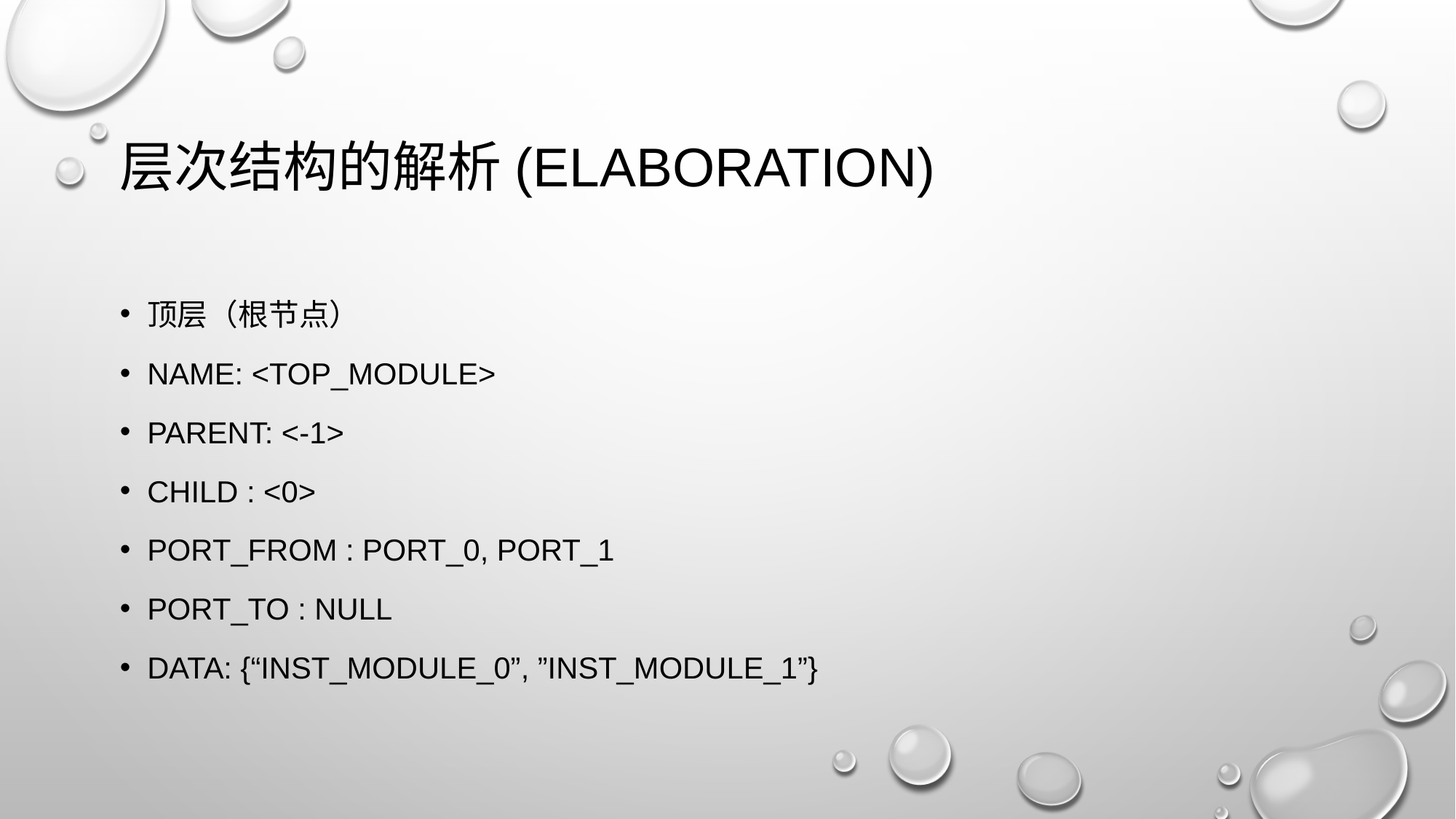

# 层次结构的解析(elaboration)
顶层（根节点）
Name: <top_module>
Parent: <-1>
Child : <0>
Port_from : port_0, port_1
Port_to : null
Data: {“inst_module_0”, ”inst_module_1”}